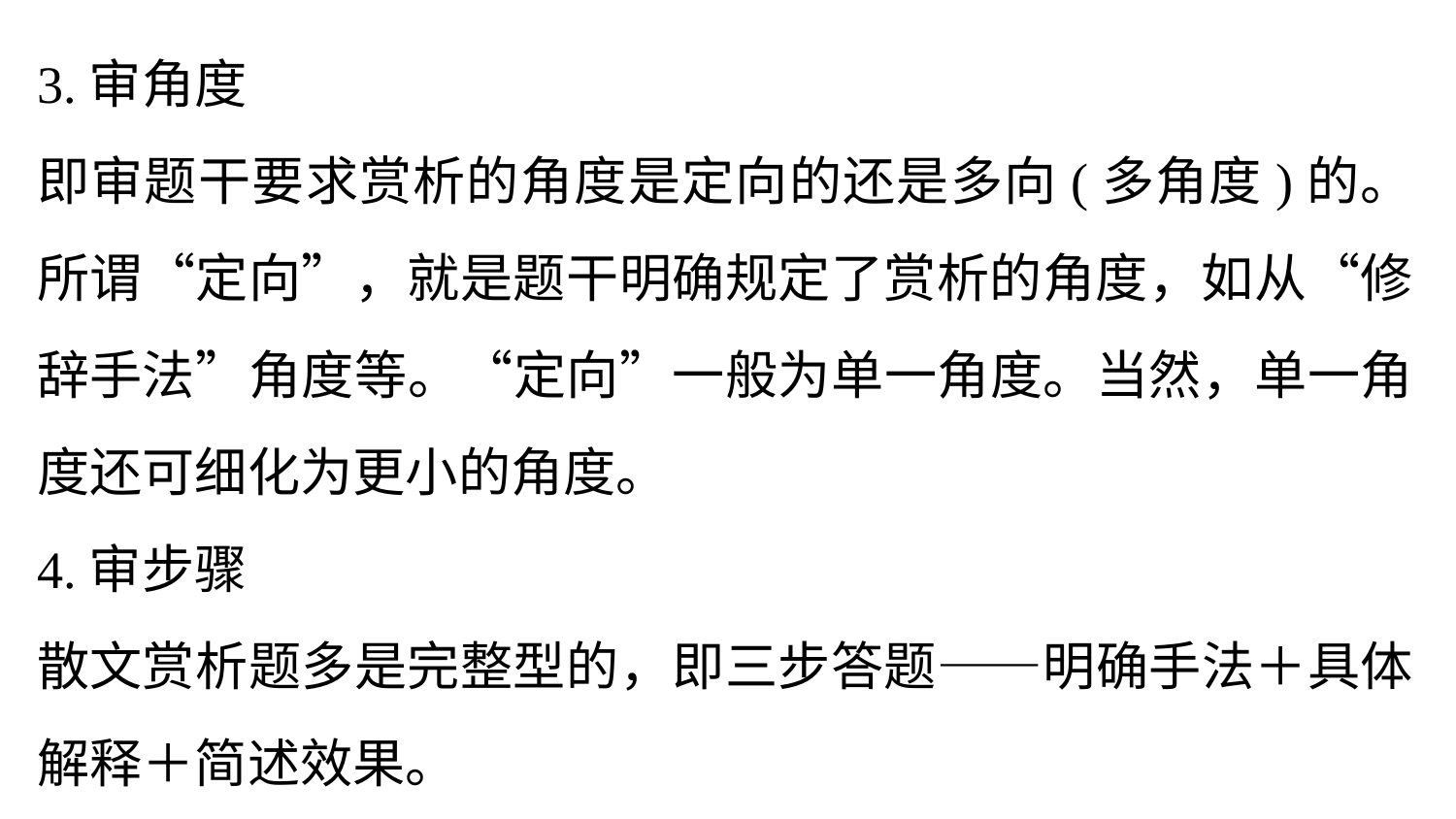

3.审角度
即审题干要求赏析的角度是定向的还是多向(多角度)的。所谓“定向”，就是题干明确规定了赏析的角度，如从“修辞手法”角度等。“定向”一般为单一角度。当然，单一角度还可细化为更小的角度。
4.审步骤
散文赏析题多是完整型的，即三步答题——明确手法＋具体解释＋简述效果。